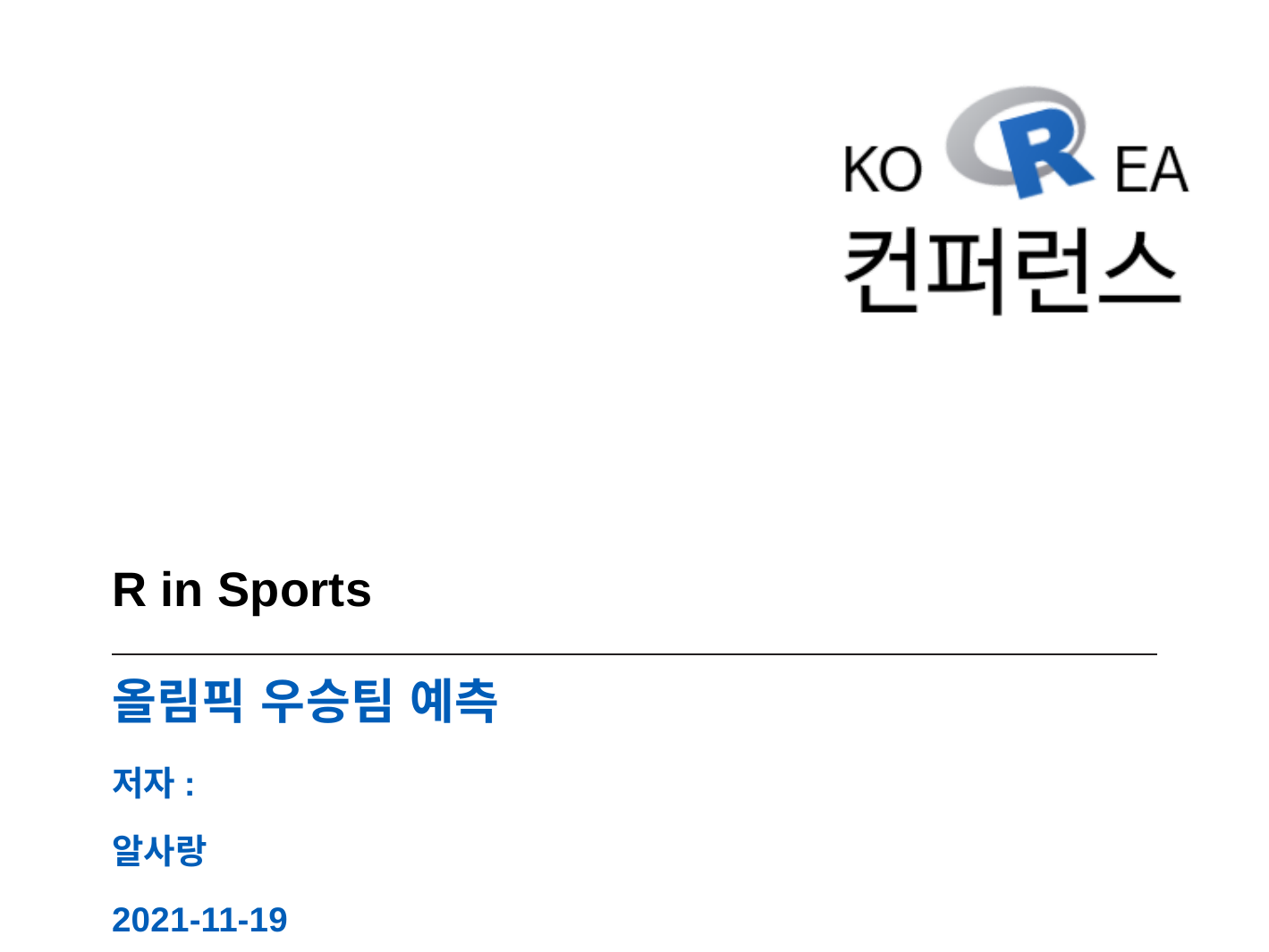

R in Sports

올림픽 우승팀 예측
저자: 알사랑  2021-11-19